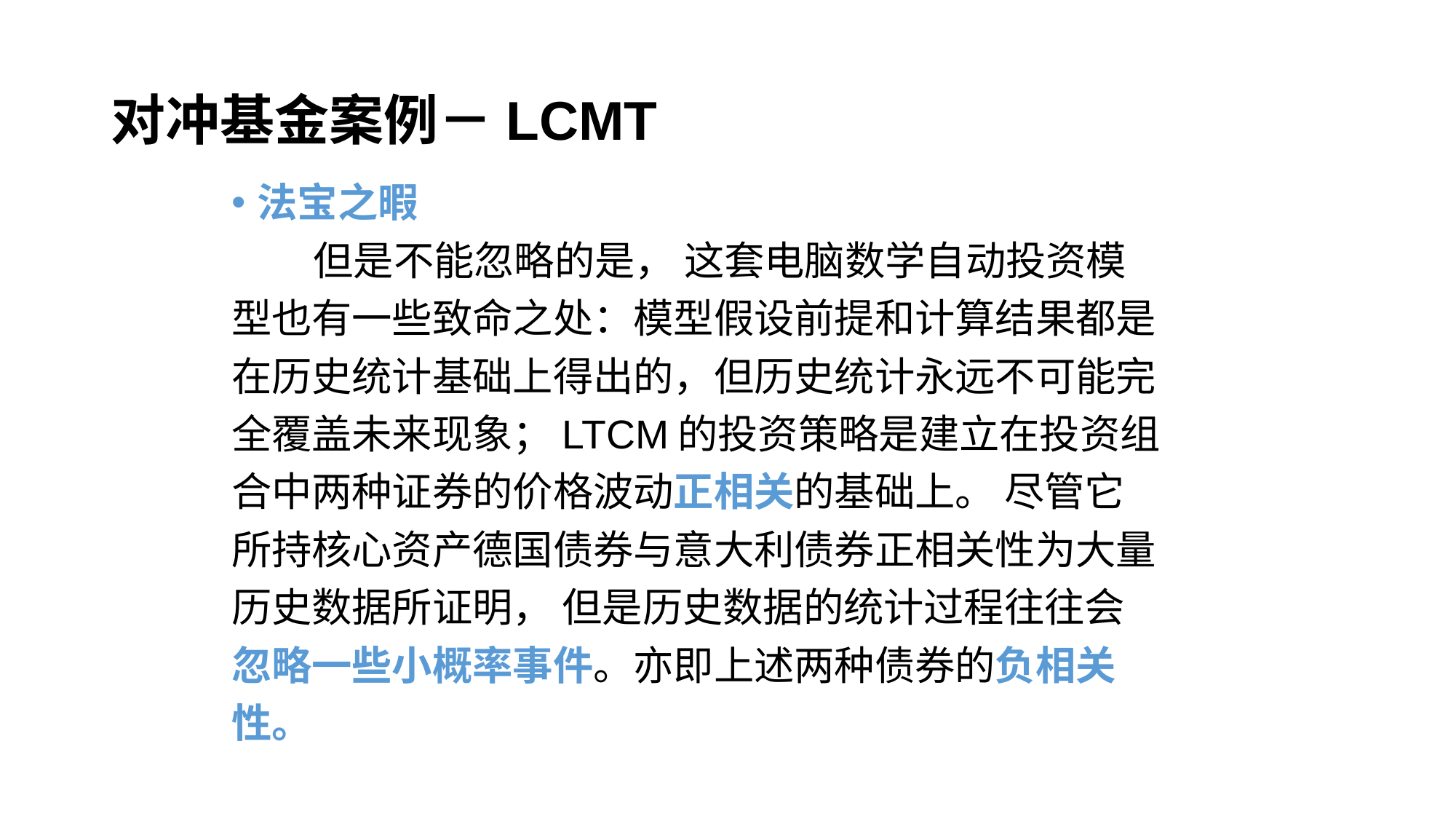

对冲基金案例－LCMT
法宝之暇
        但是不能忽略的是， 这套电脑数学自动投资模
型也有一些致命之处：模型假设前提和计算结果都是
在历史统计基础上得出的，但历史统计永远不可能完
全覆盖未来现象；LTCM的投资策略是建立在投资组
合中两种证券的价格波动正相关的基础上。 尽管它
所持核心资产德国债券与意大利债券正相关性为大量
历史数据所证明， 但是历史数据的统计过程往往会
忽略一些小概率事件。亦即上述两种债券的负相关
性。